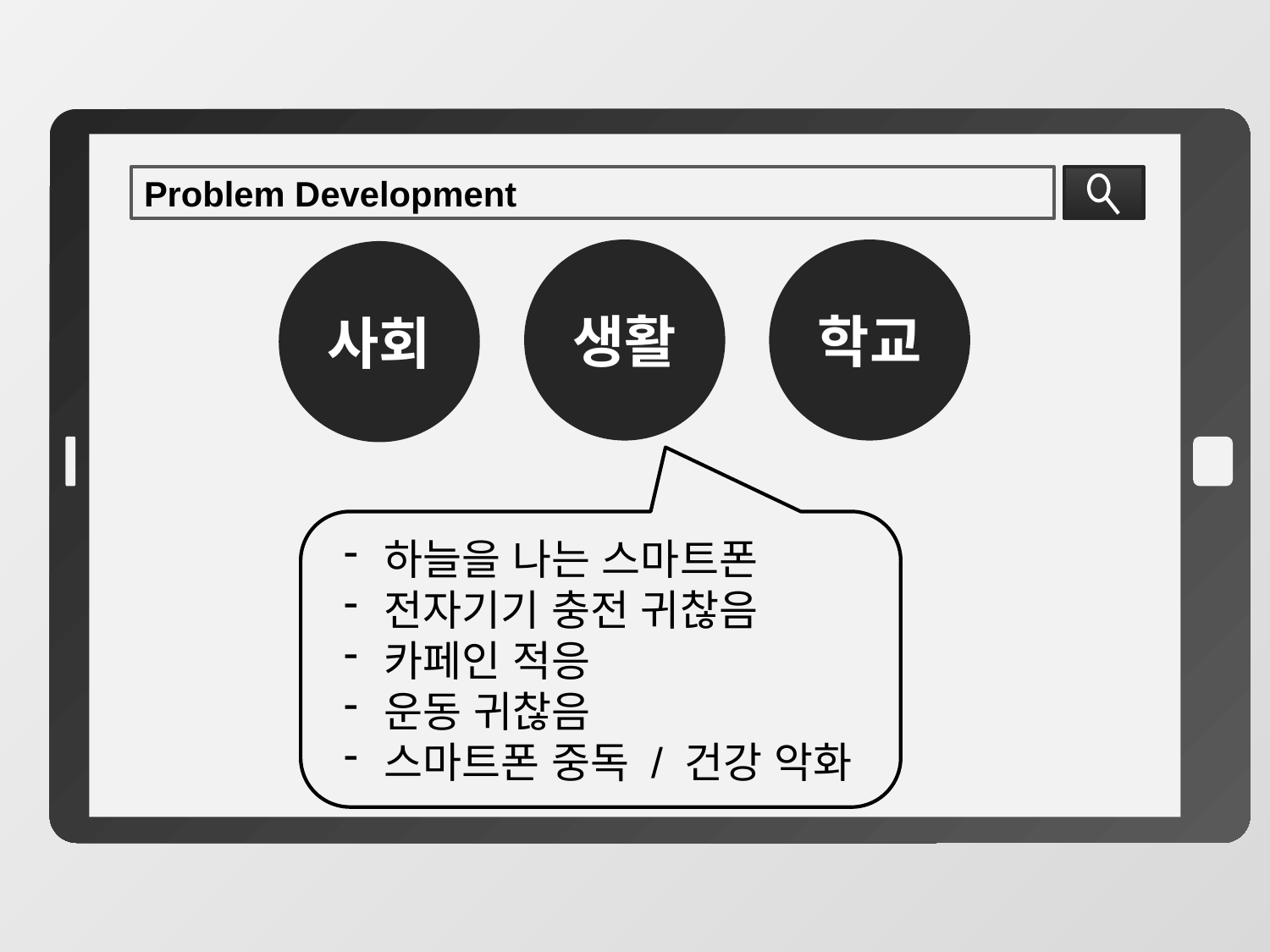

Problem Development

학교
생활
사회

하늘을 나는 스마트폰
전자기기 충전 귀찮음
카페인 적응
운동 귀찮음
스마트폰 중독 / 건강 악화